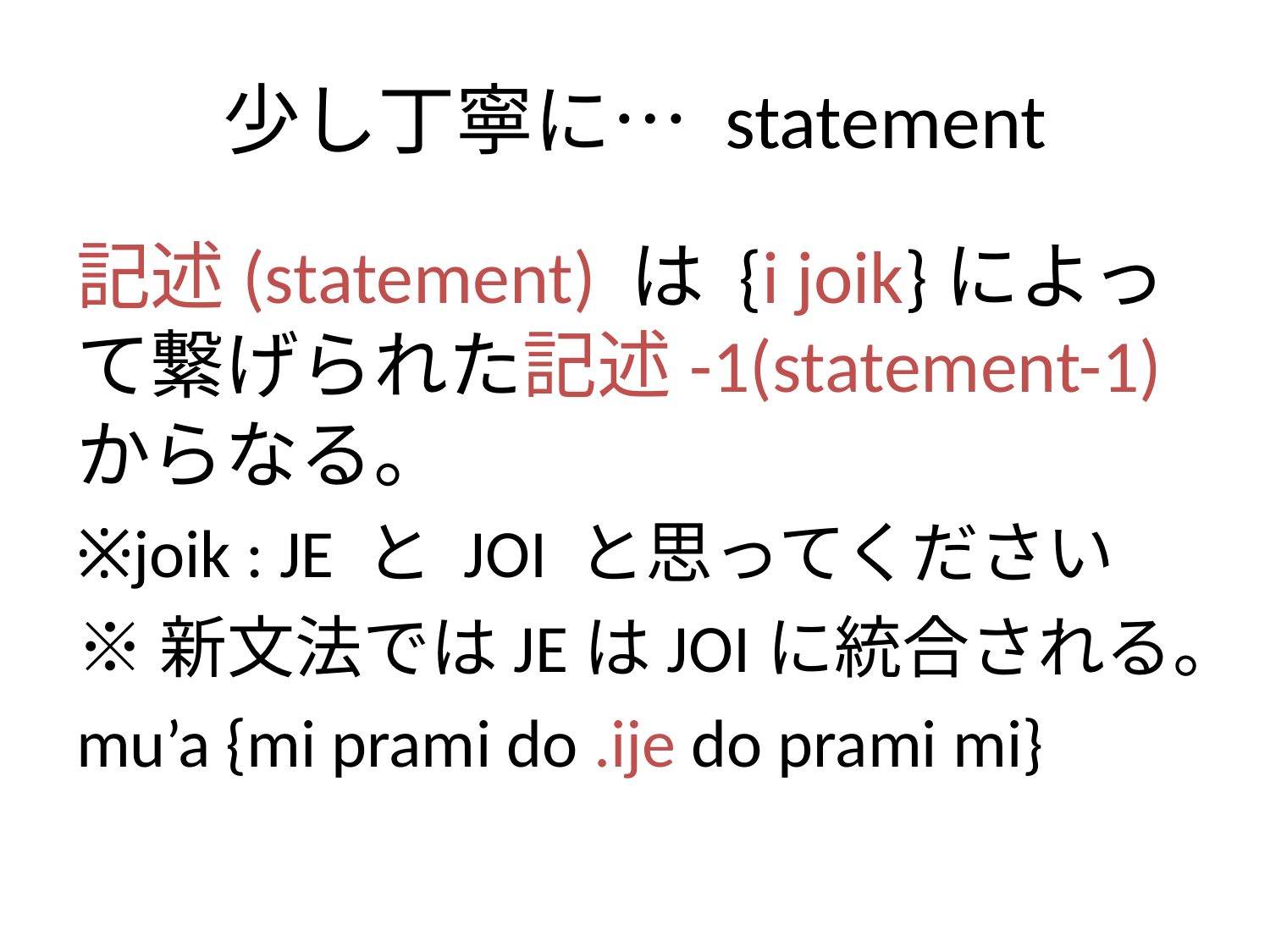

# 少し丁寧に… statement
記述(statement) は {i joik}によって繋げられた記述-1(statement-1)からなる。
※joik : JE と JOI と思ってください
※新文法ではJEはJOIに統合される。
mu’a {mi prami do .ije do prami mi}